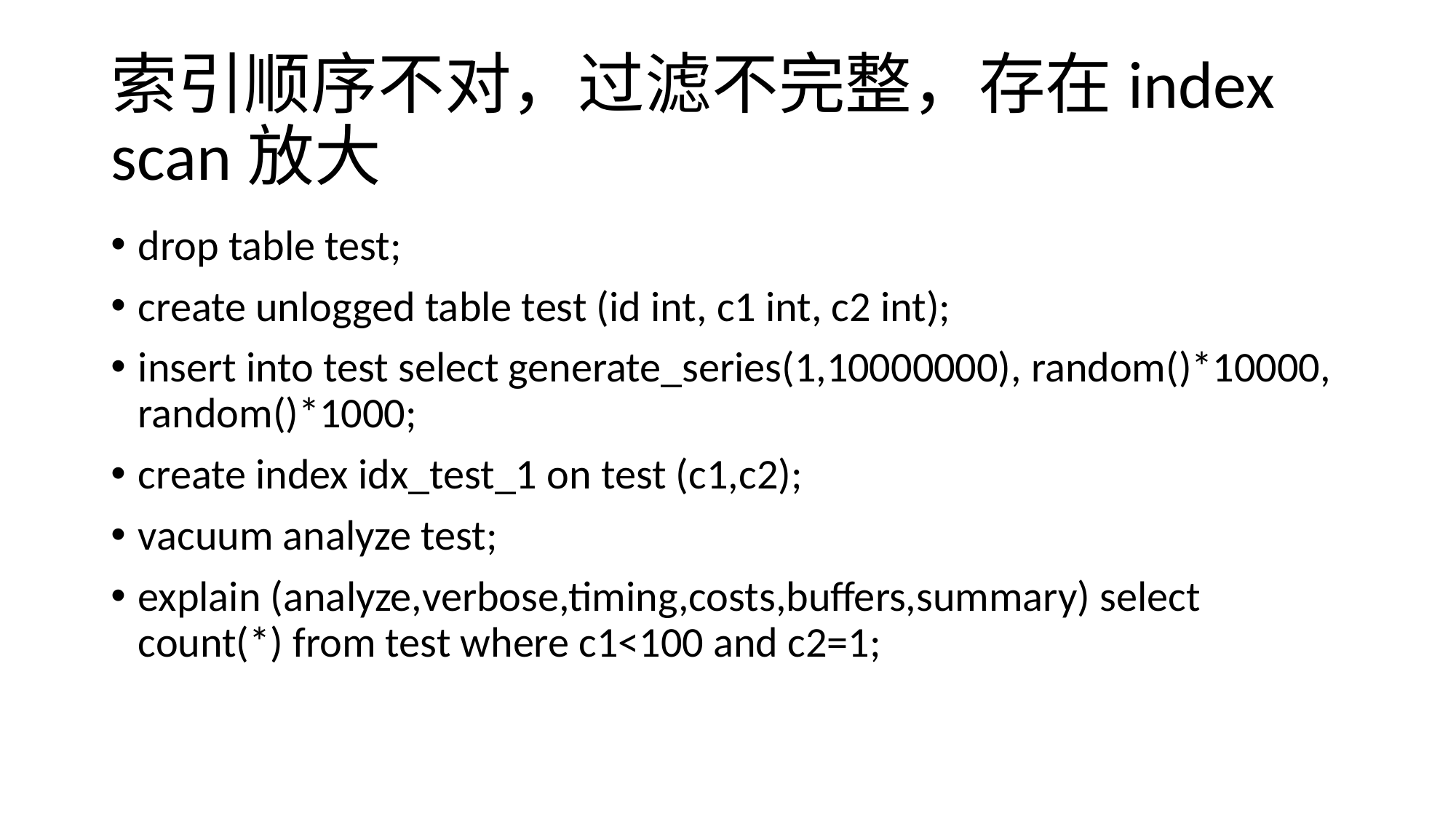

# 索引顺序不对，过滤不完整，存在index scan放大
drop table test;
create unlogged table test (id int, c1 int, c2 int);
insert into test select generate_series(1,10000000), random()*10000, random()*1000;
create index idx_test_1 on test (c1,c2);
vacuum analyze test;
explain (analyze,verbose,timing,costs,buffers,summary) select count(*) from test where c1<100 and c2=1;